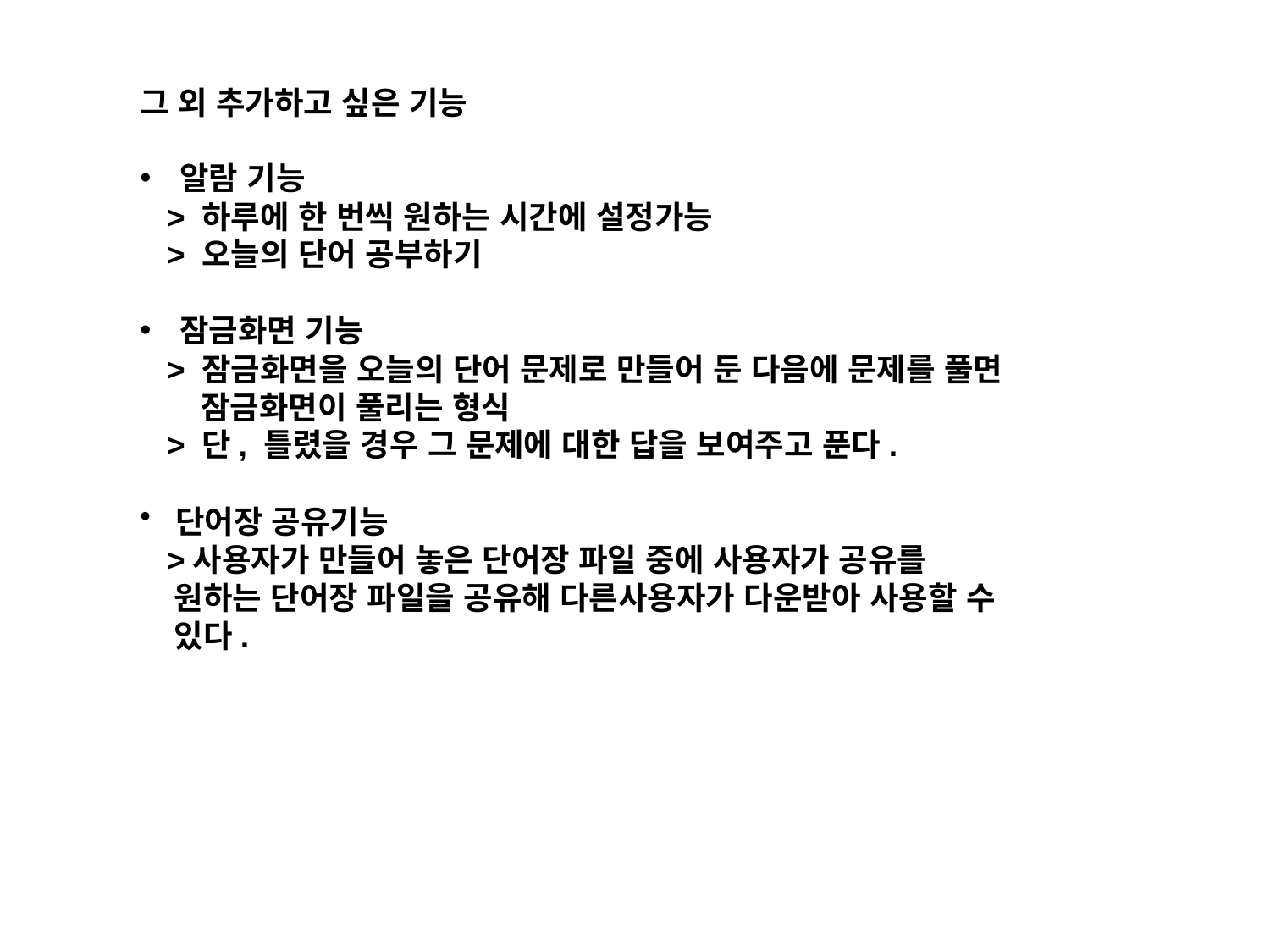

그 외 추가하고 싶은 기능

알람 기능
   > 하루에 한 번씩 원하는 시간에 설정가능
   > 오늘의 단어 공부하기

잠금화면 기능
   > 잠금화면을 오늘의 단어 문제로 만들어 둔 다음에 문제를 풀면
      잠금화면이 풀리는 형식
   > 단, 틀렸을 경우 그 문제에 대한 답을 보여주고 푼다.

단어장 공유기능
   >사용자가 만들어 놓은 단어장 파일 중에 사용자가 공유를
   원하는 단어장 파일을 공유해 다른사용자가 다운받아 사용할 수
   있다.